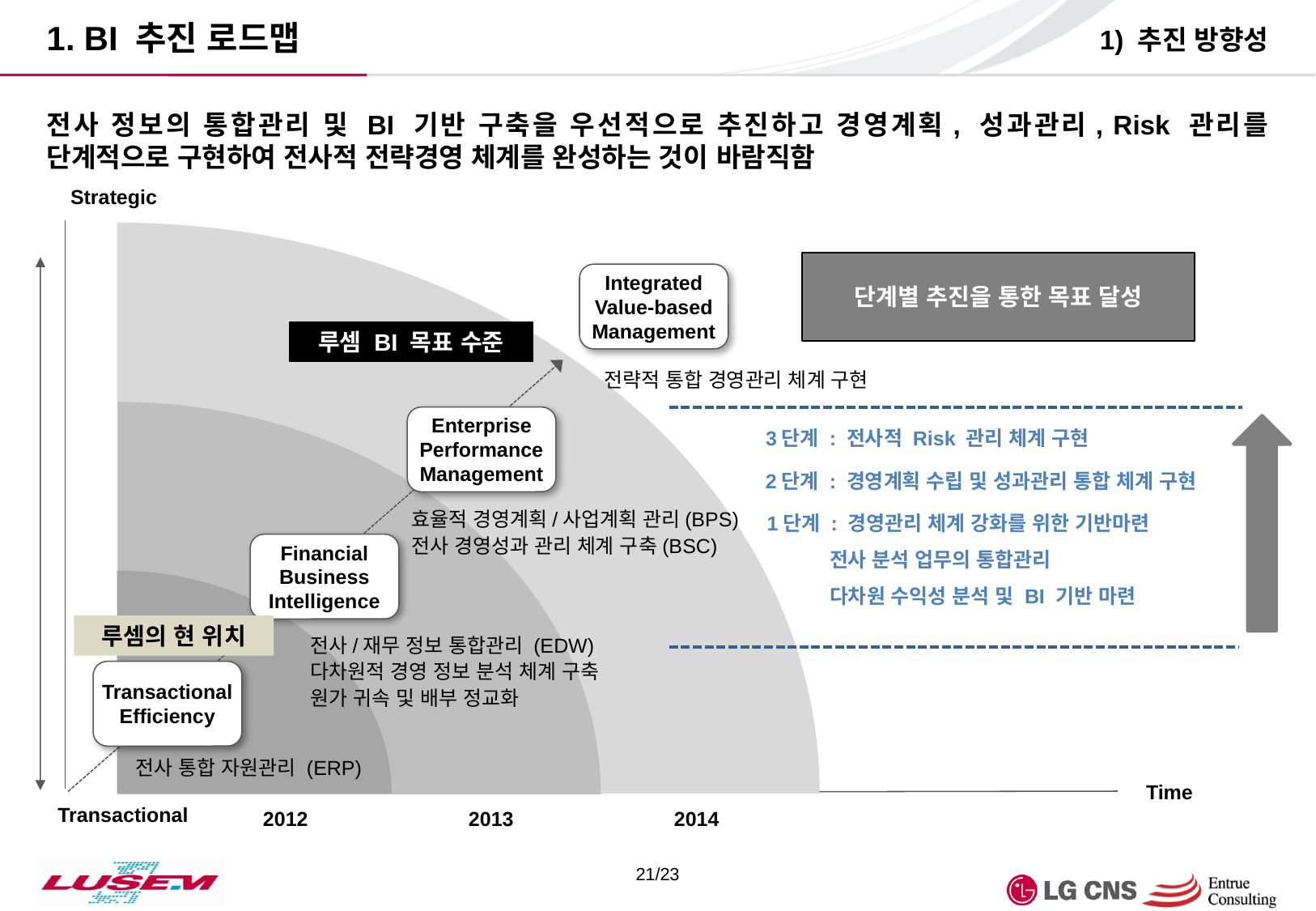

1) 추진 방향성
1. BI 추진 로드맵
전사 정보의 통합관리 및 BI 기반 구축을 우선적으로 추진하고 경영계획, 성과관리, Risk 관리를 단계적으로 구현하여 전사적 전략경영 체계를 완성하는 것이 바람직함
Strategic

Integrated Value-based Management
루셈 BI 목표 수준
전략적 통합 경영관리 체계 구현

Enterprise Performance Management
효율적 경영계획/사업계획 관리(BPS)
전사 경영성과 관리 체계 구축(BSC)

Financial Business Intelligence

루셈의 현 위치
전사/재무 정보 통합관리 (EDW)
다차원적 경영 정보 분석 체계 구축
원가 귀속 및 배부 정교화
Transactional
Efficiency
전사 통합 자원관리 (ERP)
단계별 추진을 통한 목표 달성
3단계 : 전사적 Risk 관리 체계 구현

2단계 : 경영계획 수립 및 성과관리 통합 체계 구현
1단계 : 경영관리 체계 강화를 위한 기반마련
       전사 분석 업무의 통합관리
       다차원 수익성 분석 및 BI 기반 마련

Time
Transactional
2012
2013
2014
21/23